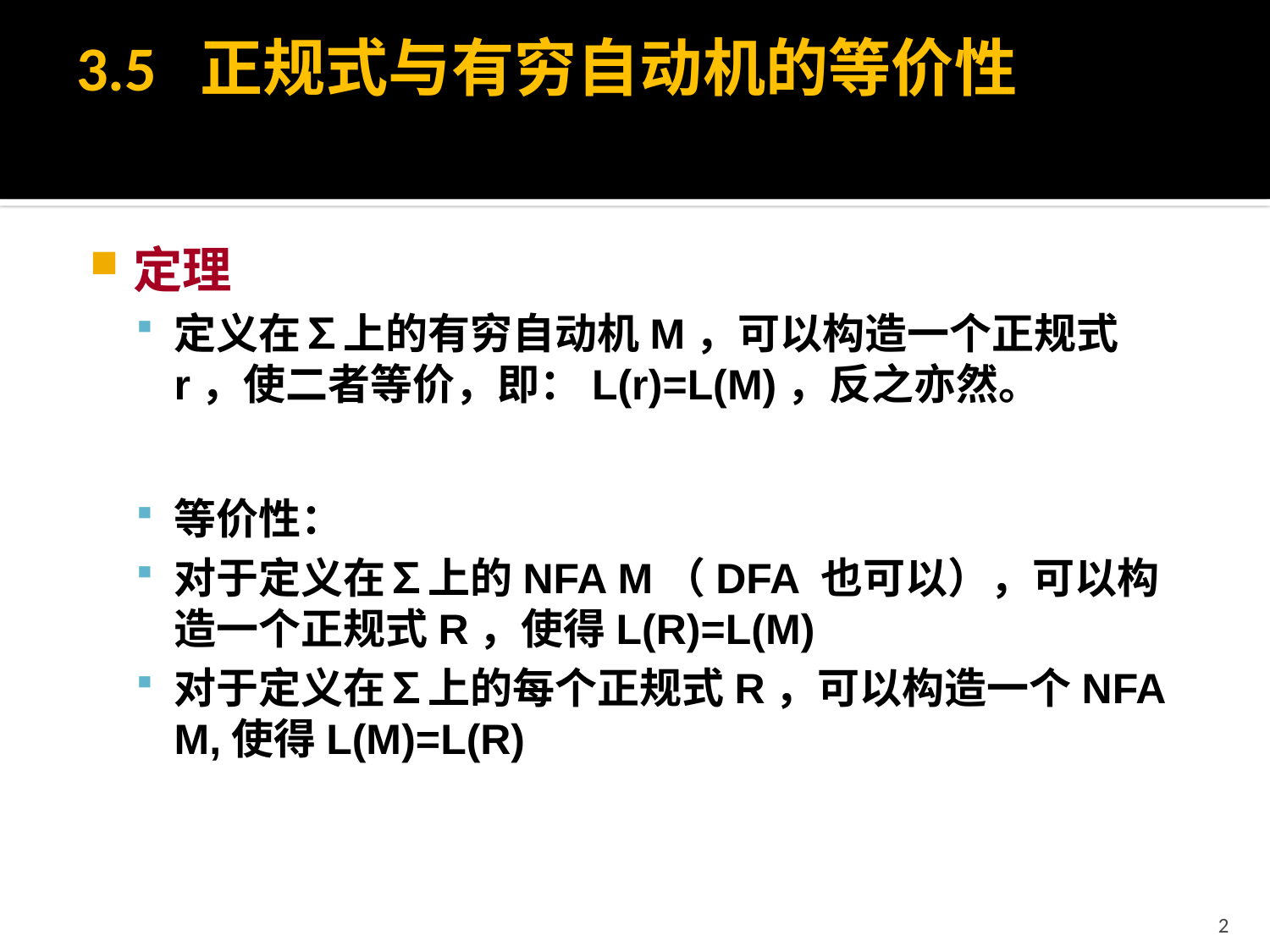

# 3.5  正规式与有穷自动机的等价性
定理
定义在∑上的有穷自动机M，可以构造一个正规式r，使二者等价，即：L(r)=L(M)，反之亦然。

等价性：
对于定义在∑上的NFA M（DFA 也可以），可以构造一个正规式R，使得L(R)=L(M)
对于定义在∑上的每个正规式R，可以构造一个NFA M,使得L(M)=L(R)

2